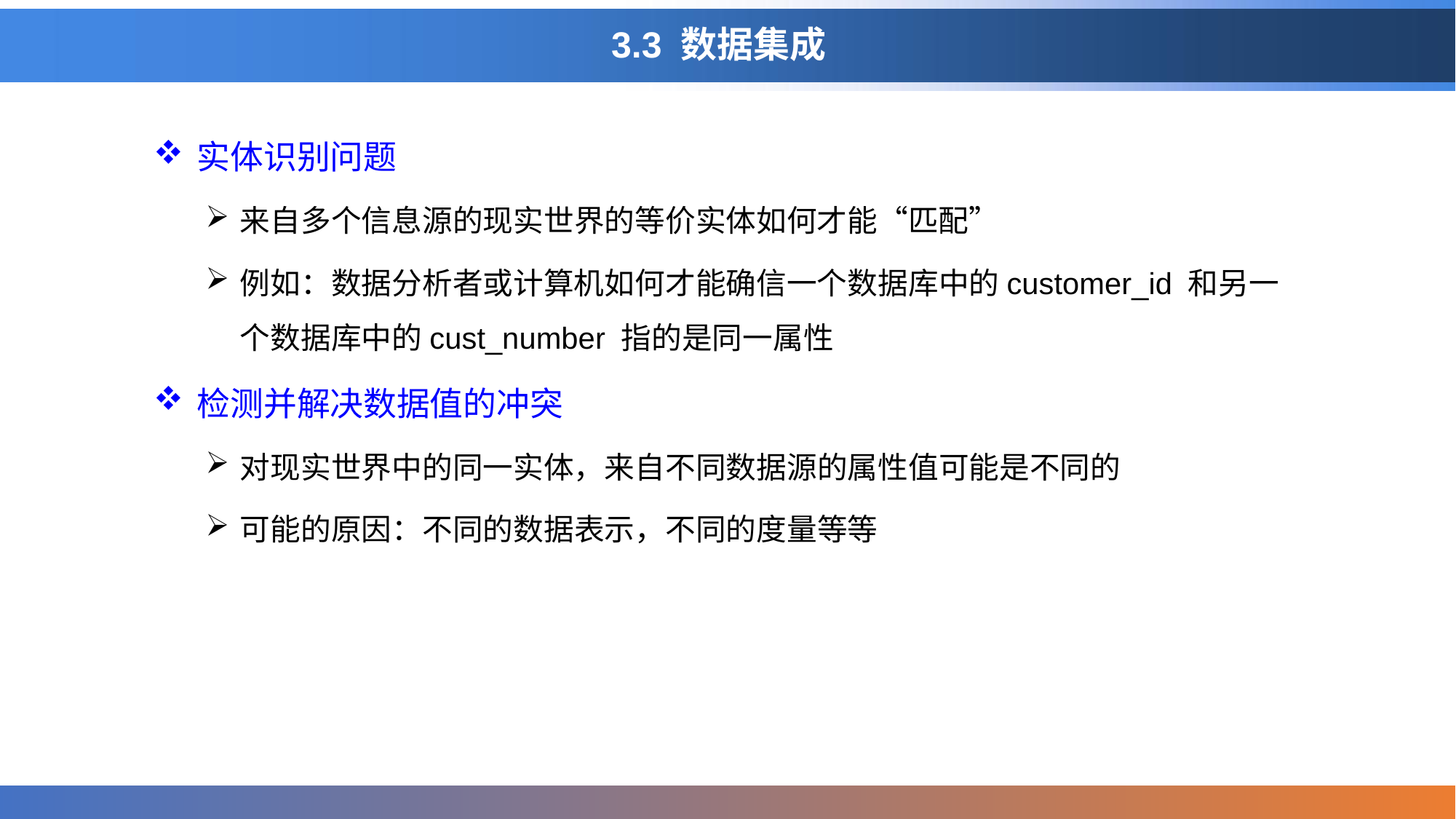

# 3.3 数据集成
实体识别问题
来自多个信息源的现实世界的等价实体如何才能“匹配”
例如：数据分析者或计算机如何才能确信一个数据库中的customer_id 和另一个数据库中的cust_number 指的是同一属性
检测并解决数据值的冲突
对现实世界中的同一实体，来自不同数据源的属性值可能是不同的
可能的原因：不同的数据表示，不同的度量等等